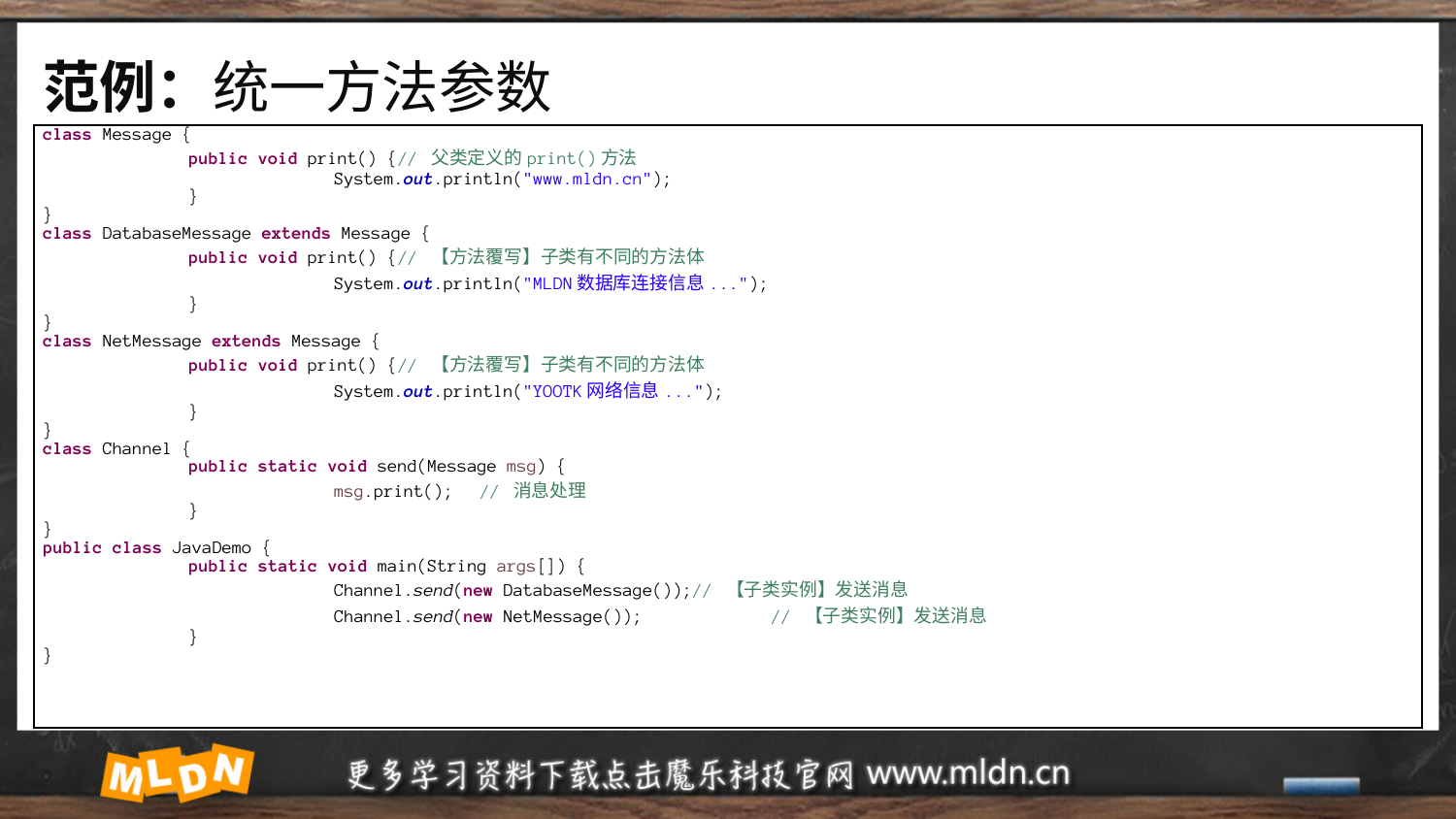

# 范例：统一方法参数
| class Message { public void print() {// 父类定义的print()方法 System.out.println("www.mldn.cn"); } } class DatabaseMessage extends Message { public void print() {// 【方法覆写】子类有不同的方法体 System.out.println("MLDN数据库连接信息..."); } } class NetMessage extends Message { public void print() {// 【方法覆写】子类有不同的方法体 System.out.println("YOOTK网络信息..."); } } class Channel { public static void send(Message msg) { msg.print(); // 消息处理 } } public class JavaDemo { public static void main(String args[]) { Channel.send(new DatabaseMessage());// 【子类实例】发送消息 Channel.send(new NetMessage()); // 【子类实例】发送消息 } } |
| --- |